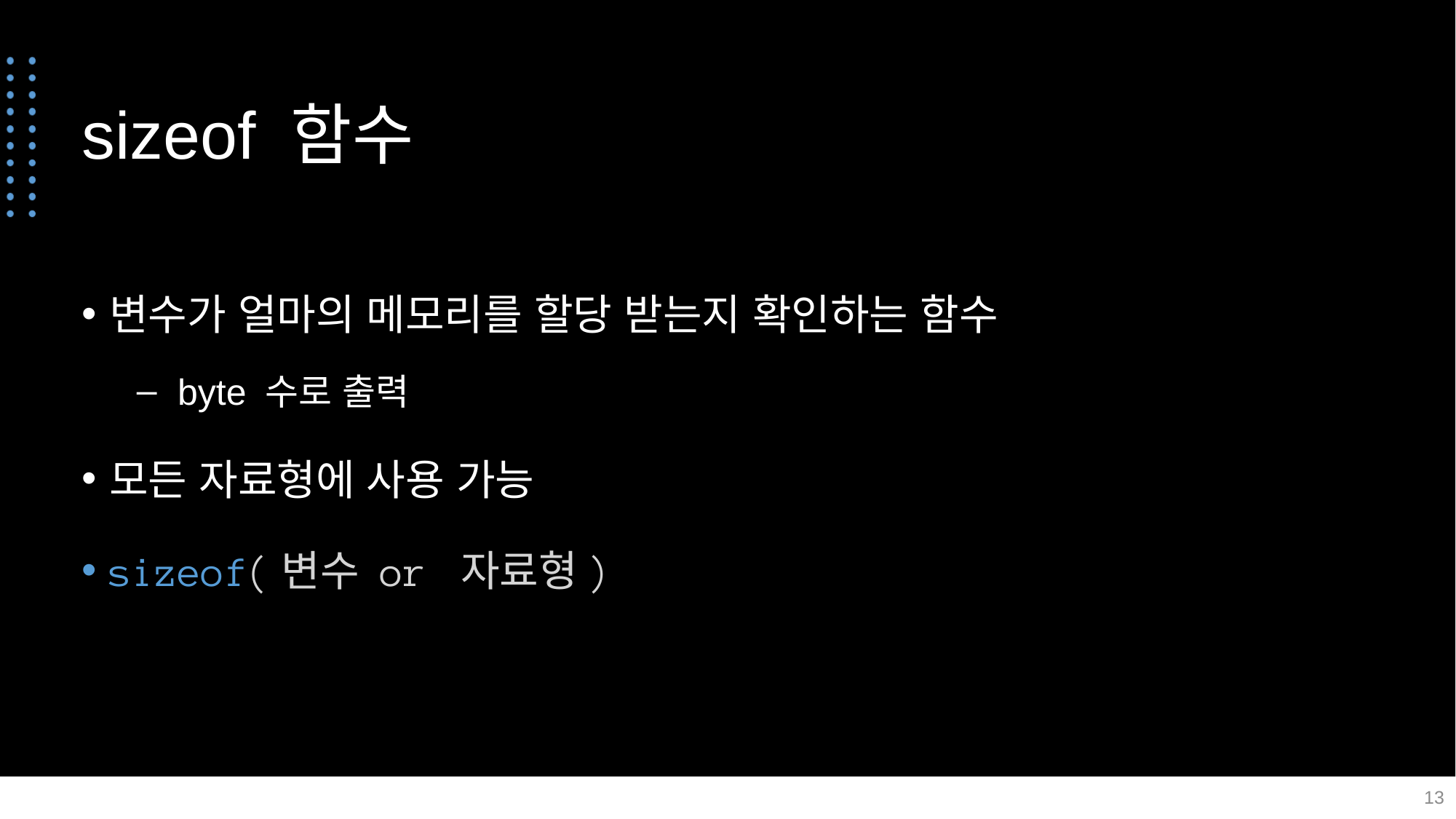

# sizeof 함수
변수가 얼마의 메모리를 할당 받는지 확인하는 함수
byte 수로 출력
모든 자료형에 사용 가능
sizeof(변수 or 자료형)
13